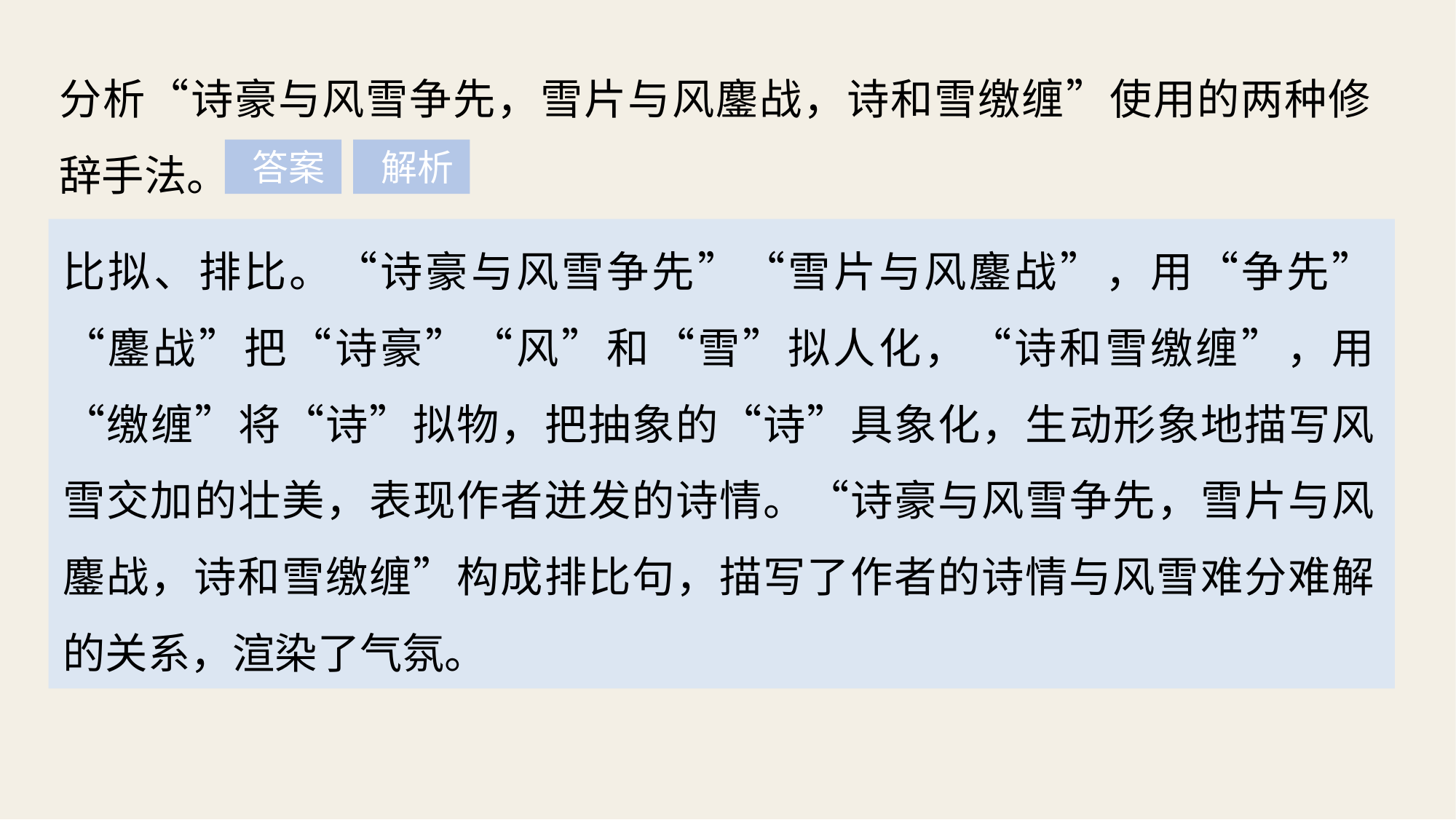

分析“诗豪与风雪争先，雪片与风鏖战，诗和雪缴缠”使用的两种修辞手法。
 答案
 解析
比拟、排比。“诗豪与风雪争先”“雪片与风鏖战”，用“争先”“鏖战”把“诗豪”“风”和“雪”拟人化，“诗和雪缴缠”，用“缴缠”将“诗”拟物，把抽象的“诗”具象化，生动形象地描写风雪交加的壮美，表现作者迸发的诗情。“诗豪与风雪争先，雪片与风鏖战，诗和雪缴缠”构成排比句，描写了作者的诗情与风雪难分难解的关系，渲染了气氛。